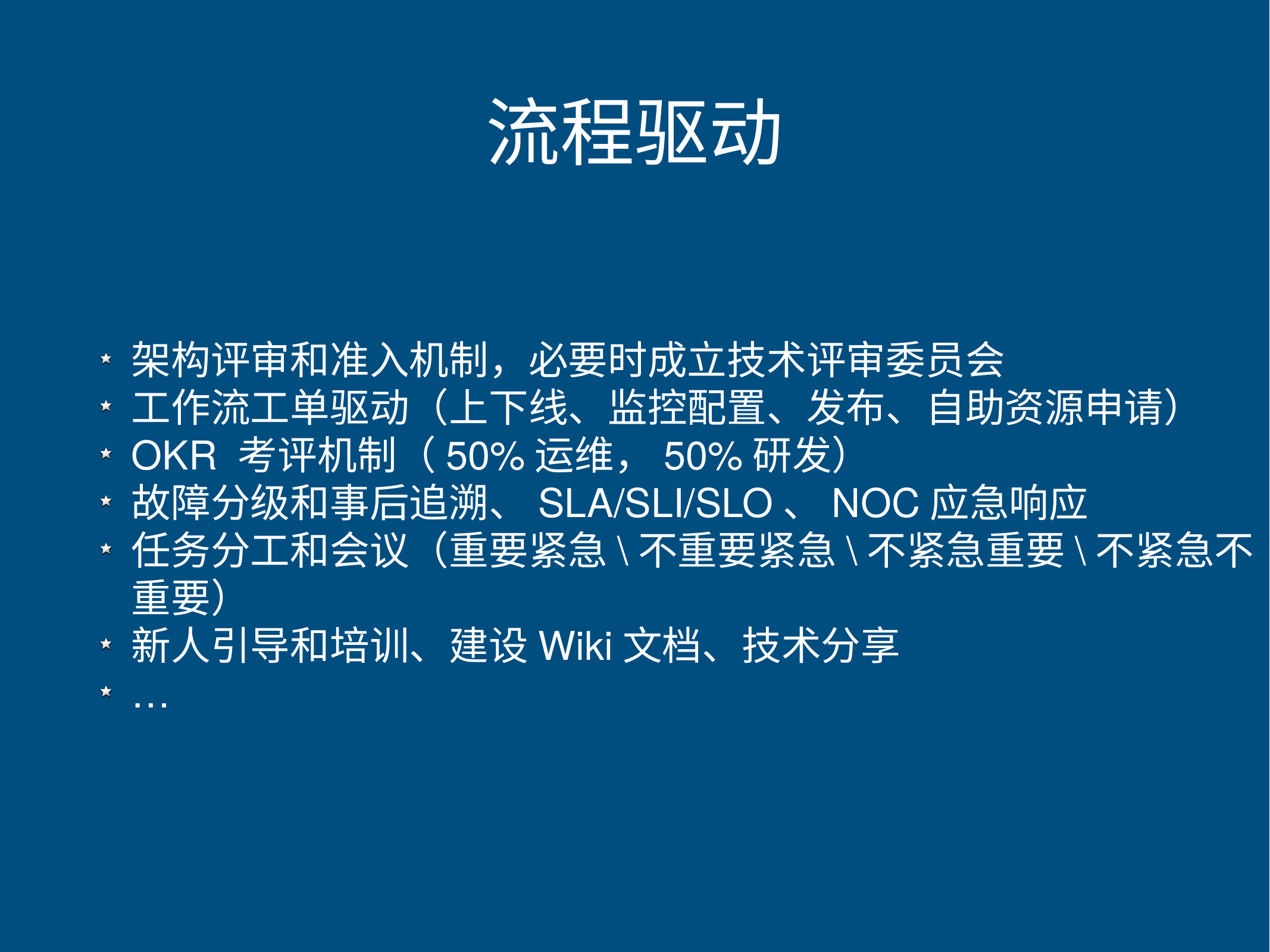

# 流程驱动
架构评审和准入机制，必要时成立技术评审委员会
工作流工单驱动（上下线、监控配置、发布、自助资源申请）
OKR 考评机制（50%运维，50%研发）
故障分级和事后追溯、SLA/SLI/SLO、NOC应急响应
任务分工和会议（重要紧急\不重要紧急\不紧急重要\不紧急不重要）
新人引导和培训、建设Wiki文档、技术分享
…